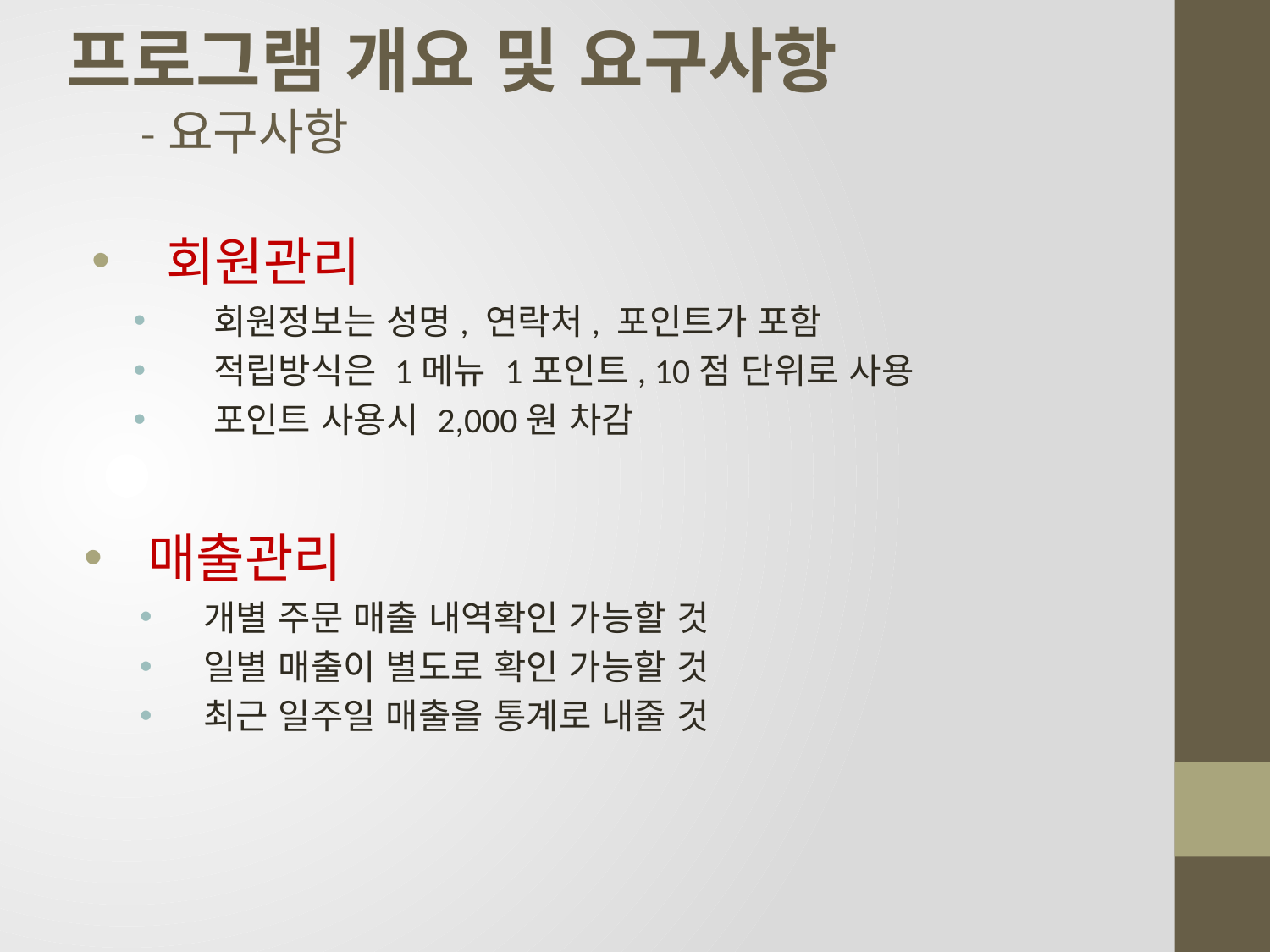

프로그램 개요 및 요구사항
	-요구사항
  회원관리
    회원정보는 성명, 연락처, 포인트가 포함
    적립방식은 1메뉴 1포인트, 10점 단위로 사용
    포인트 사용시 2,000원 차감

매출관리
개별 주문 매출 내역확인 가능할 것
일별 매출이 별도로 확인 가능할 것
최근 일주일 매출을 통계로 내줄 것